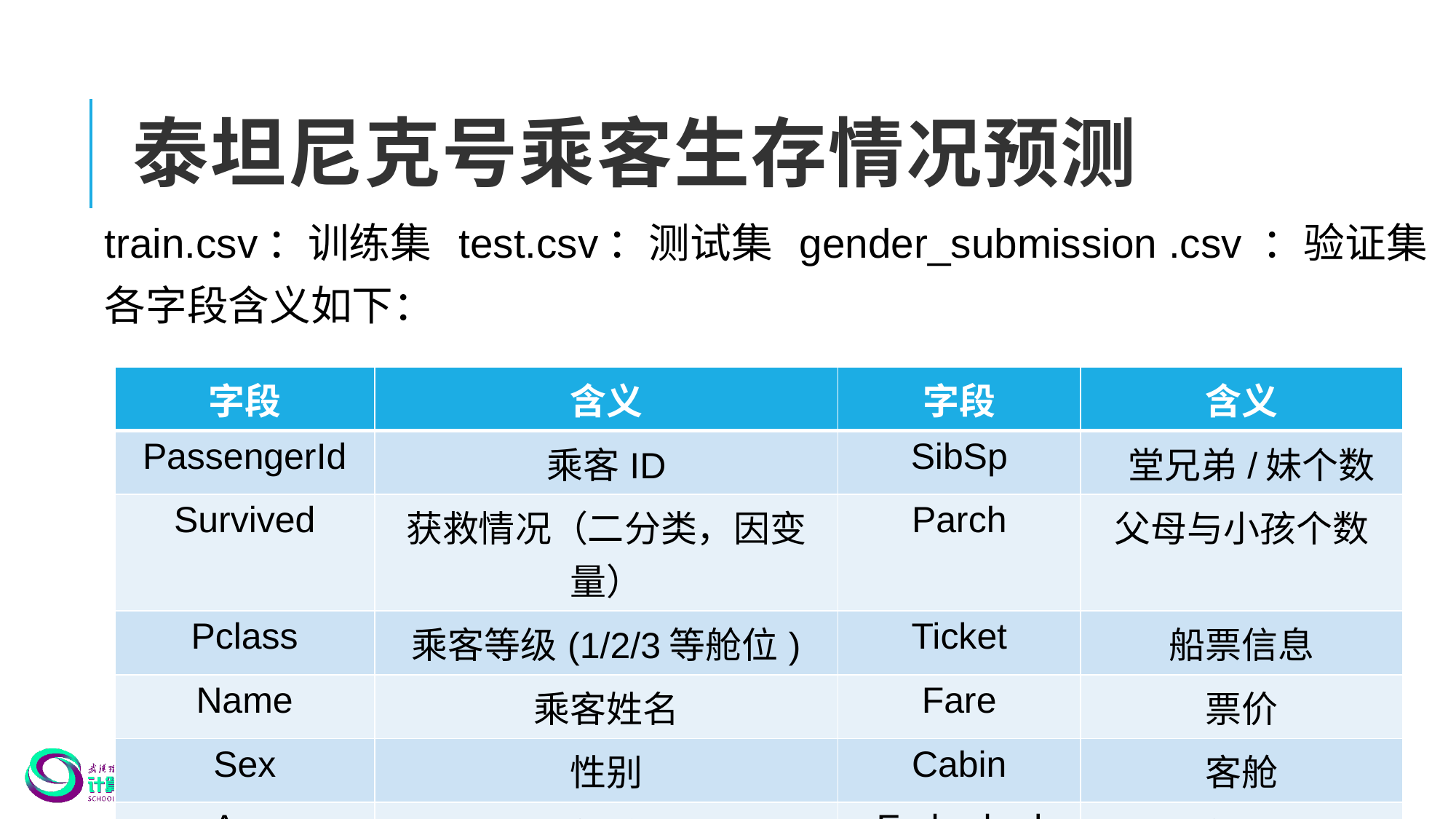

# 泰坦尼克号乘客生存情况预测
train.csv：训练集  test.csv：测试集  gender_submission .csv ：验证集
各字段含义如下：
| 字段 | 含义 | 字段 | 含义 |
| --- | --- | --- | --- |
| PassengerId | 乘客ID | SibSp | 堂兄弟/妹个数 |
| Survived | 获救情况（二分类，因变量） | Parch | 父母与小孩个数 |
| Pclass | 乘客等级(1/2/3等舱位) | Ticket | 船票信息 |
| Name | 乘客姓名 | Fare | 票价 |
| Sex | 性别 | Cabin | 客舱 |
| Age | 年龄 | Embarked | 登船港口 |